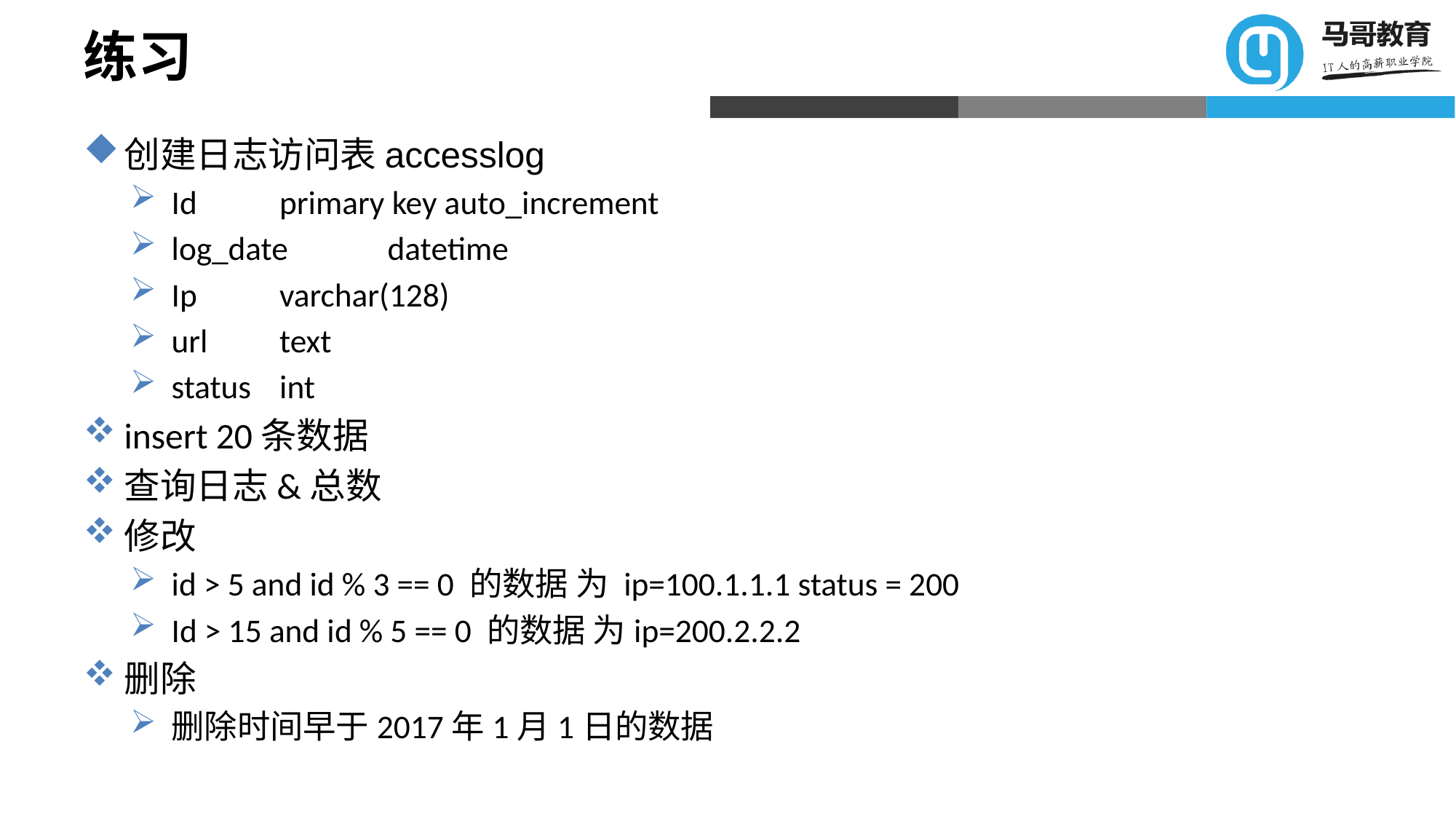

# 练习
创建日志访问表accesslog
Id 		primary key auto_increment
log_date 	datetime
Ip		varchar(128)
url		text
status		int
insert 20条数据
查询日志&总数
修改
id > 5 and id % 3 == 0 的数据 为 ip=100.1.1.1 status = 200
Id > 15 and id % 5 == 0 的数据 为ip=200.2.2.2
删除
删除时间早于2017年1月1日的数据